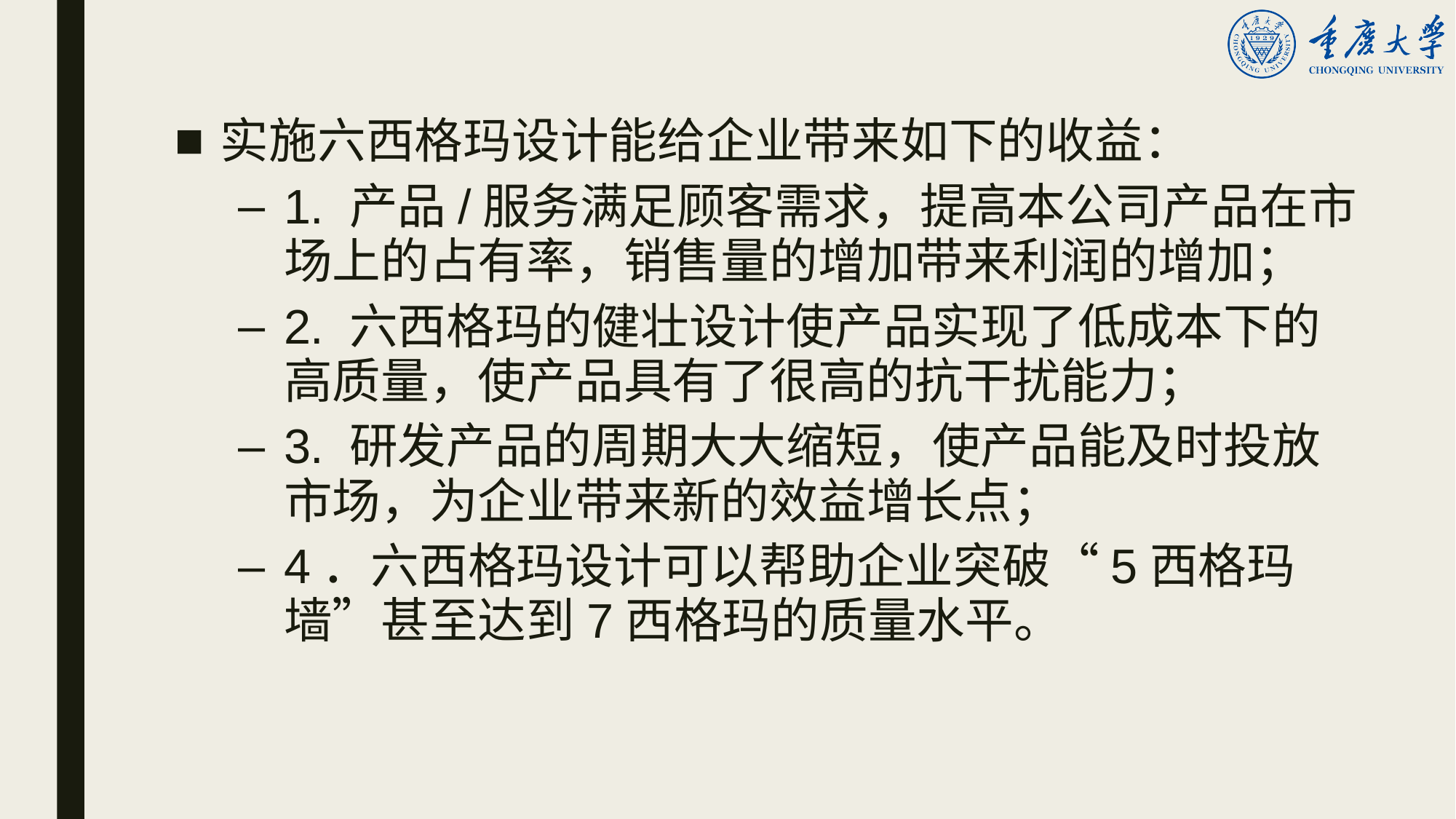

实施六西格玛设计能给企业带来如下的收益：
1. 产品/服务满足顾客需求，提高本公司产品在市场上的占有率，销售量的增加带来利润的增加；
2. 六西格玛的健壮设计使产品实现了低成本下的高质量，使产品具有了很高的抗干扰能力；
3. 研发产品的周期大大缩短，使产品能及时投放市场，为企业带来新的效益增长点；
4．六西格玛设计可以帮助企业突破“5西格玛墙”甚至达到7西格玛的质量水平。